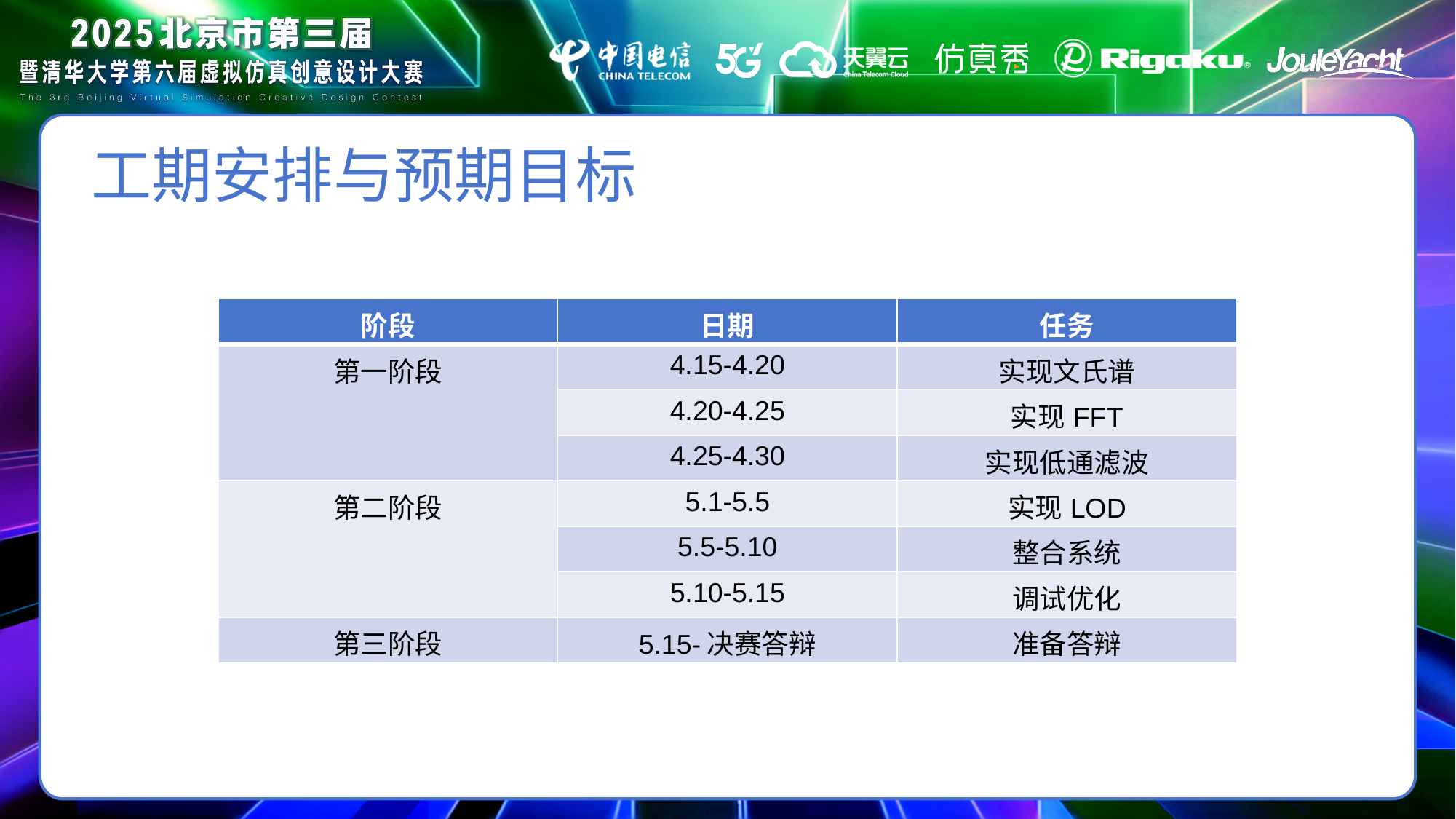

工期安排与预期目标

| 阶段 | 日期 | 任务 |
| --- | --- | --- |
| 第一阶段 | 4.15-4.20 | 实现文氏谱 |
|  | 4.20-4.25 | 实现FFT |
|  | 4.25-4.30 | 实现低通滤波 |
| 第二阶段 | 5.1-5.5 | 实现LOD |
|  | 5.5-5.10 | 整合系统 |
|  | 5.10-5.15 | 调试优化 |
| 第三阶段 | 5.15-决赛答辩 | 准备答辩 |